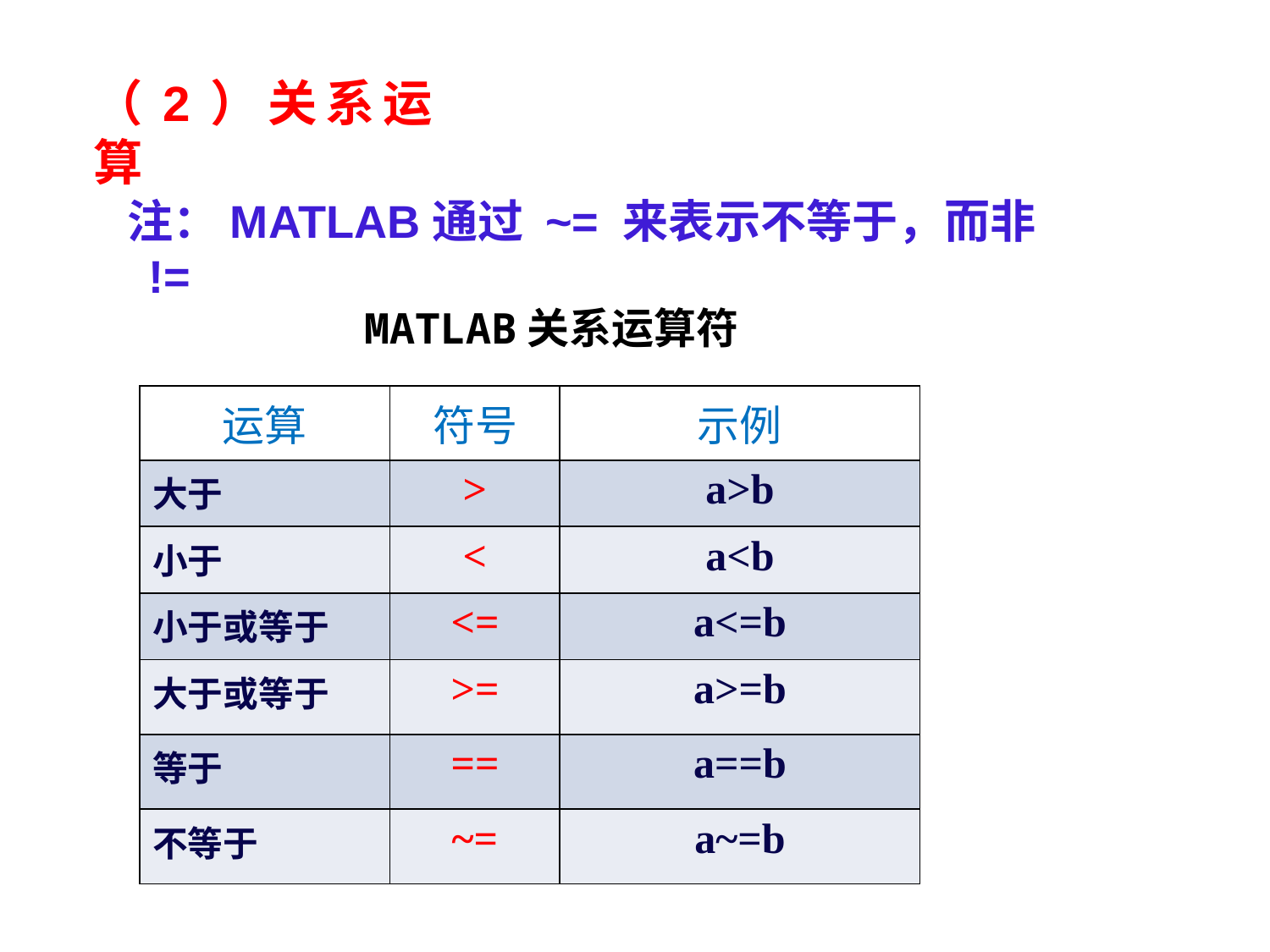

（2）关系运算
注：MATLAB通过 ~= 来表示不等于，而非 !=
   MATLAB关系运算符
| 运算 | 符号 | 示例 |
| --- | --- | --- |
| 大于 | > | a>b |
| 小于 | < | a<b |
| 小于或等于 | <= | a<=b |
| 大于或等于 | >= | a>=b |
| 等于 | == | a==b |
| 不等于 | ~= | a~=b |